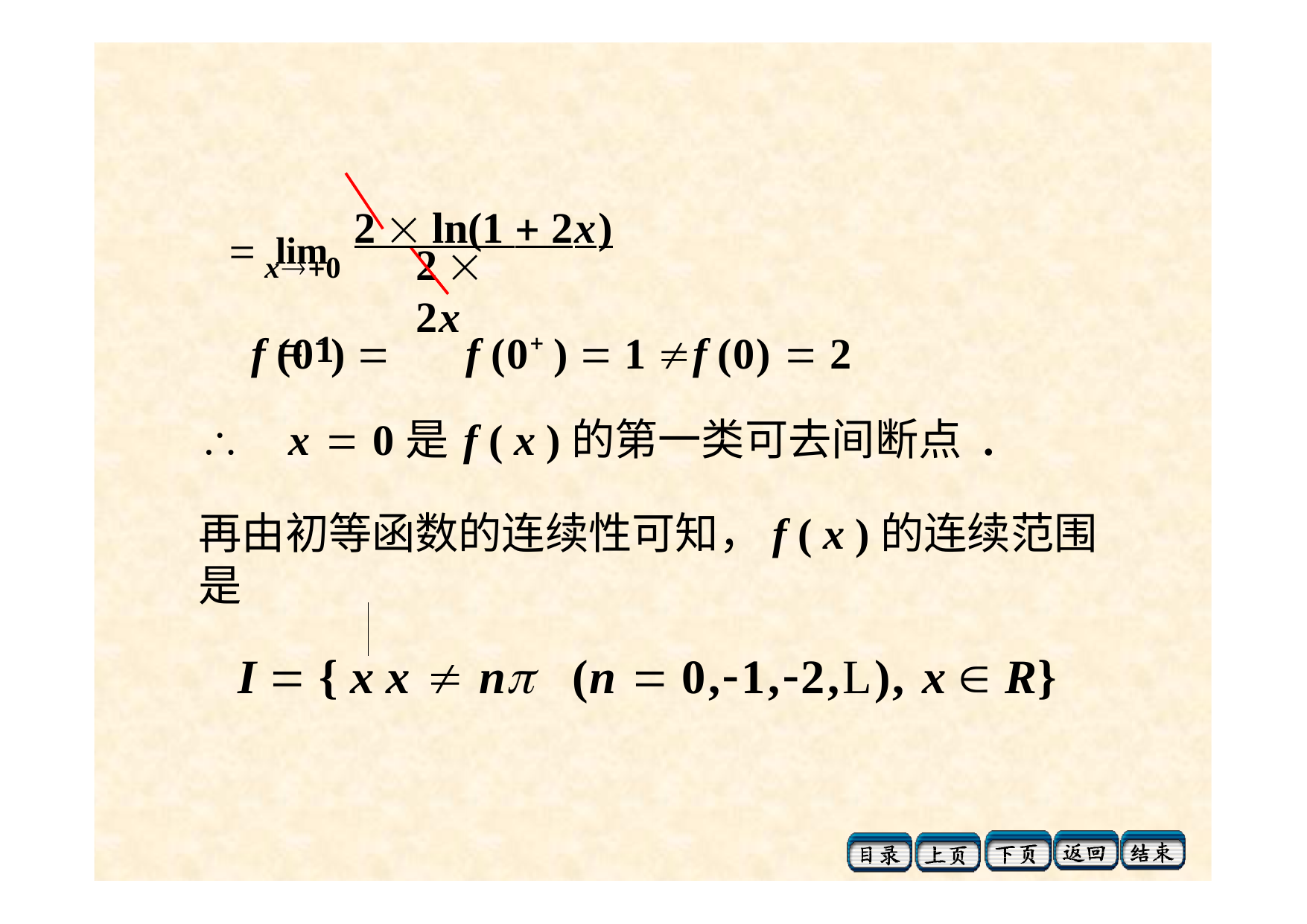

# =	lim	2 × ln(1 + 2x)	= 1
2 × 2x
x→+0

f (0− ) =	f (0+ ) = 1 ≠	f (0) = 2
∴	x = 0是f ( x )的第一类可去间断点	.
再由初等函数的连续性可知，f ( x )的连续范围是
I = { x x ≠ nπ	(n = 0,−1,−2,L), x ∈ R}